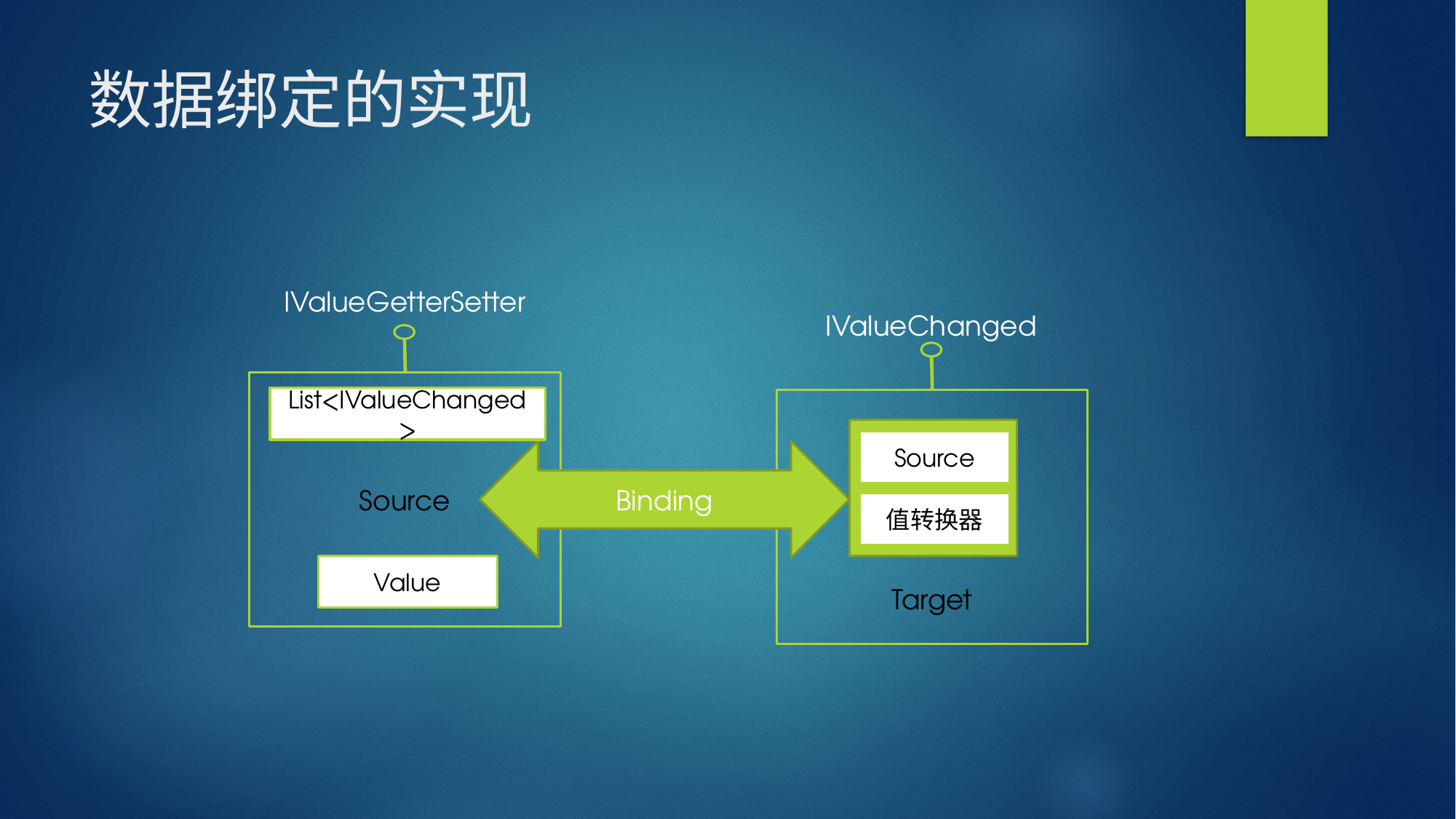

# 数据绑定的实现

IValueGetterSetter
IValueChanged

Source
List<IValueChanged>

Target

Source
Binding
值转换器
Value